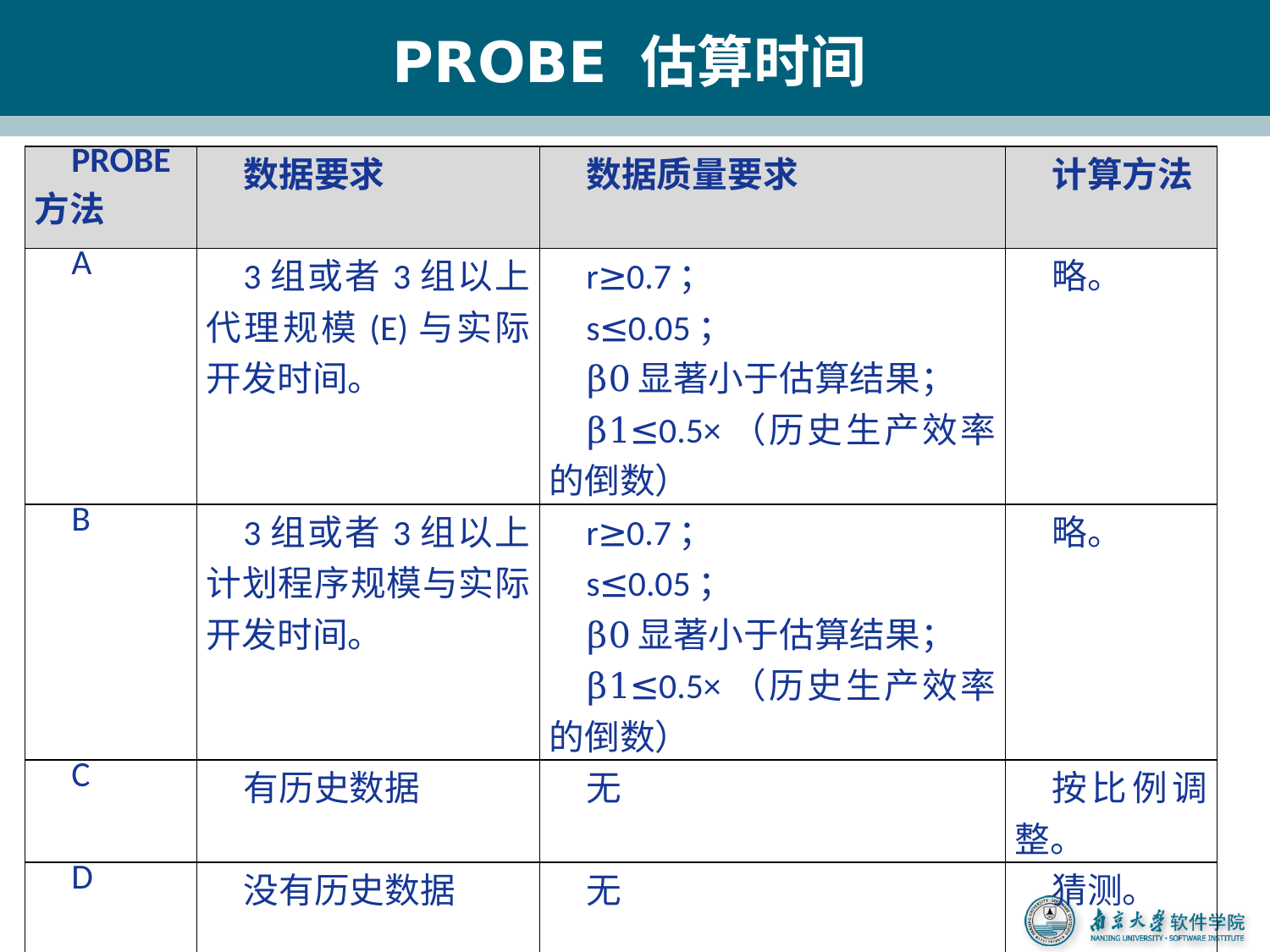

# PROBE 估算时间
| PROBE方法 | 数据要求 | 数据质量要求 | 计算方法 |
| --- | --- | --- | --- |
| A | 3组或者3组以上代理规模(E)与实际开发时间。 | r≥0.7； s≤0.05； β0显著小于估算结果； β1≤0.5×（历史生产效率的倒数） | 略。 |
| B | 3组或者3组以上计划程序规模与实际开发时间。 | r≥0.7； s≤0.05； β0显著小于估算结果； β1≤0.5×（历史生产效率的倒数） | 略。 |
| C | 有历史数据 | 无 | 按比例调整。 |
| D | 没有历史数据 | 无 | 猜测。 |